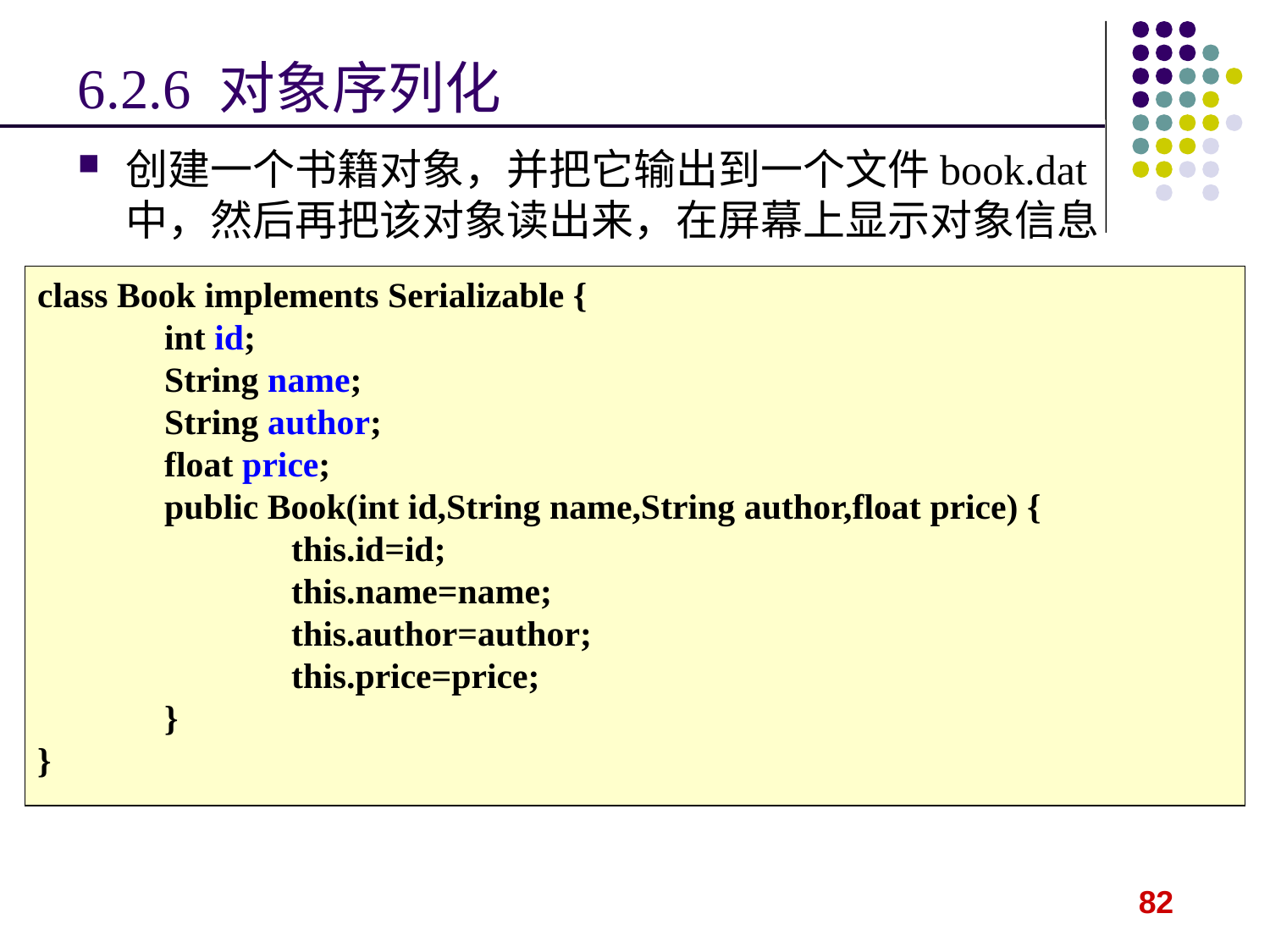

# 6.2.6 对象序列化
创建一个书籍对象，并把它输出到一个文件book.dat中，然后再把该对象读出来，在屏幕上显示对象信息

class Book implements Serializable {
	int id;
	String name;
	String author;
	float price;
	public Book(int id,String name,String author,float price) {
		this.id=id;
		this.name=name;
		this.author=author;
		this.price=price;
	}
}